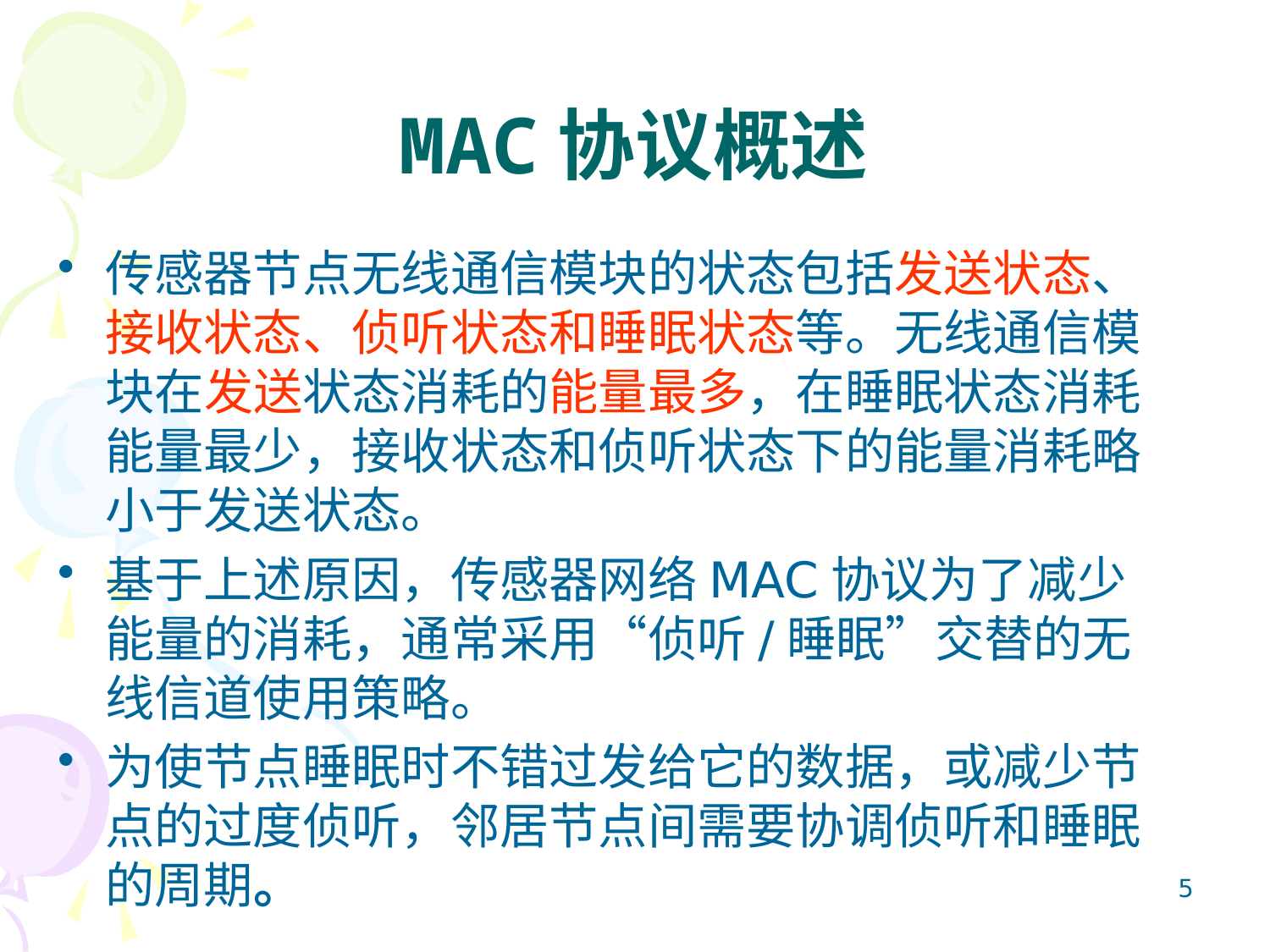

# MAC协议概述
传感器节点无线通信模块的状态包括发送状态、接收状态、侦听状态和睡眠状态等。无线通信模块在发送状态消耗的能量最多，在睡眠状态消耗能量最少，接收状态和侦听状态下的能量消耗略小于发送状态。
基于上述原因，传感器网络MAC协议为了减少能量的消耗，通常采用“侦听/睡眠”交替的无线信道使用策略。
为使节点睡眠时不错过发给它的数据，或减少节点的过度侦听，邻居节点间需要协调侦听和睡眠的周期。
5